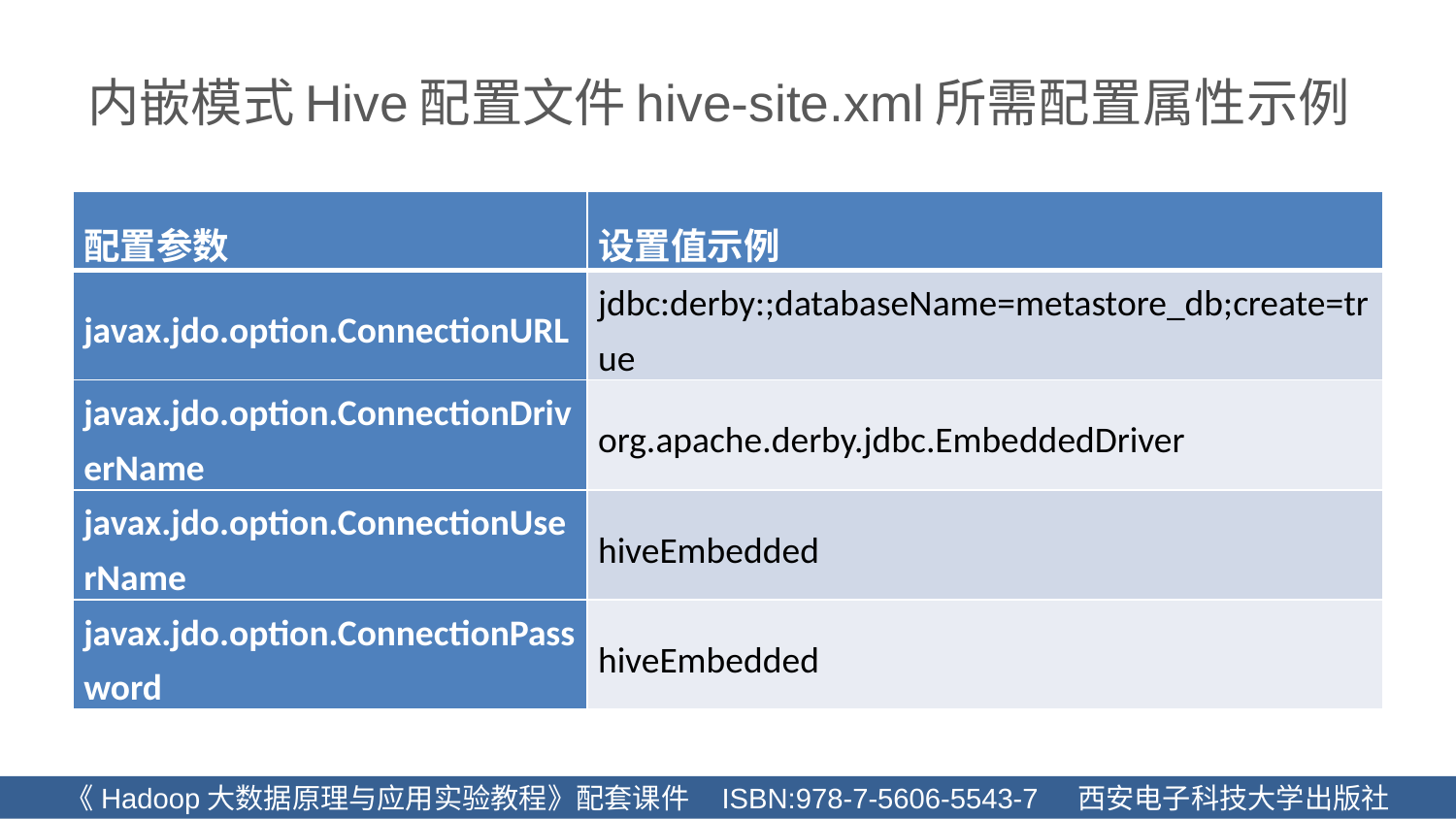

# 内嵌模式Hive配置文件hive-site.xml所需配置属性示例
| 配置参数 | 设置值示例 |
| --- | --- |
| javax.jdo.option.ConnectionURL | jdbc:derby:;databaseName=metastore\_db;create=true |
| javax.jdo.option.ConnectionDriverName | org.apache.derby.jdbc.EmbeddedDriver |
| javax.jdo.option.ConnectionUserName | hiveEmbedded |
| javax.jdo.option.ConnectionPassword | hiveEmbedded |